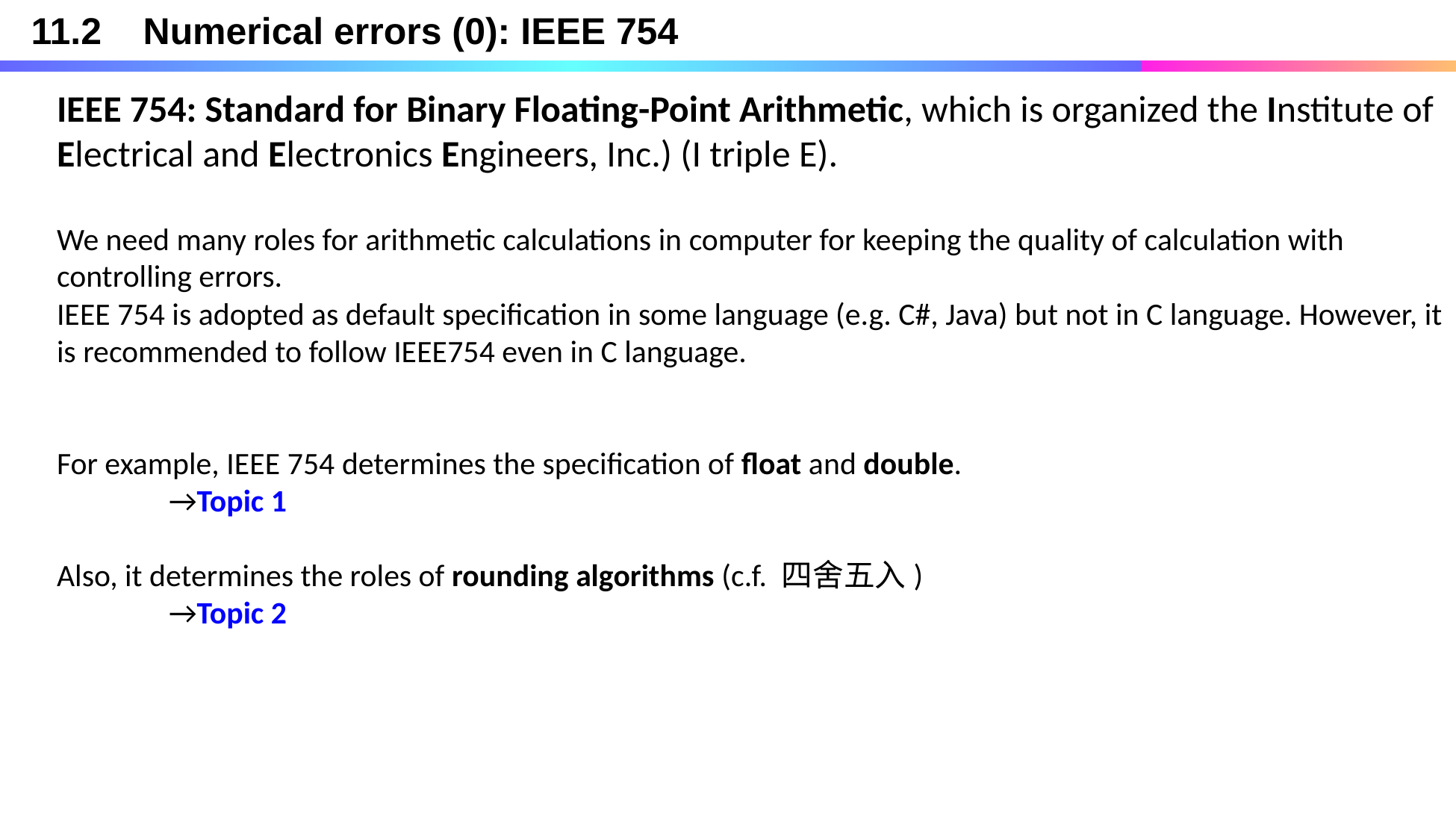

11.2	Numerical errors (0): IEEE 754

IEEE 754: Standard for Binary Floating-Point Arithmetic, which is organized the Institute of Electrical and Electronics Engineers, Inc.) (I triple E).

We need many roles for arithmetic calculations in computer for keeping the quality of calculation with controlling errors.
IEEE 754 is adopted as default specification in some language (e.g. C#, Java) but not in C language. However, it is recommended to follow IEEE754 even in C language.

For example, IEEE 754 determines the specification of float and double.
	→Topic 1

Also, it determines the roles of rounding algorithms (c.f. 四舍五入)
  	→Topic 2